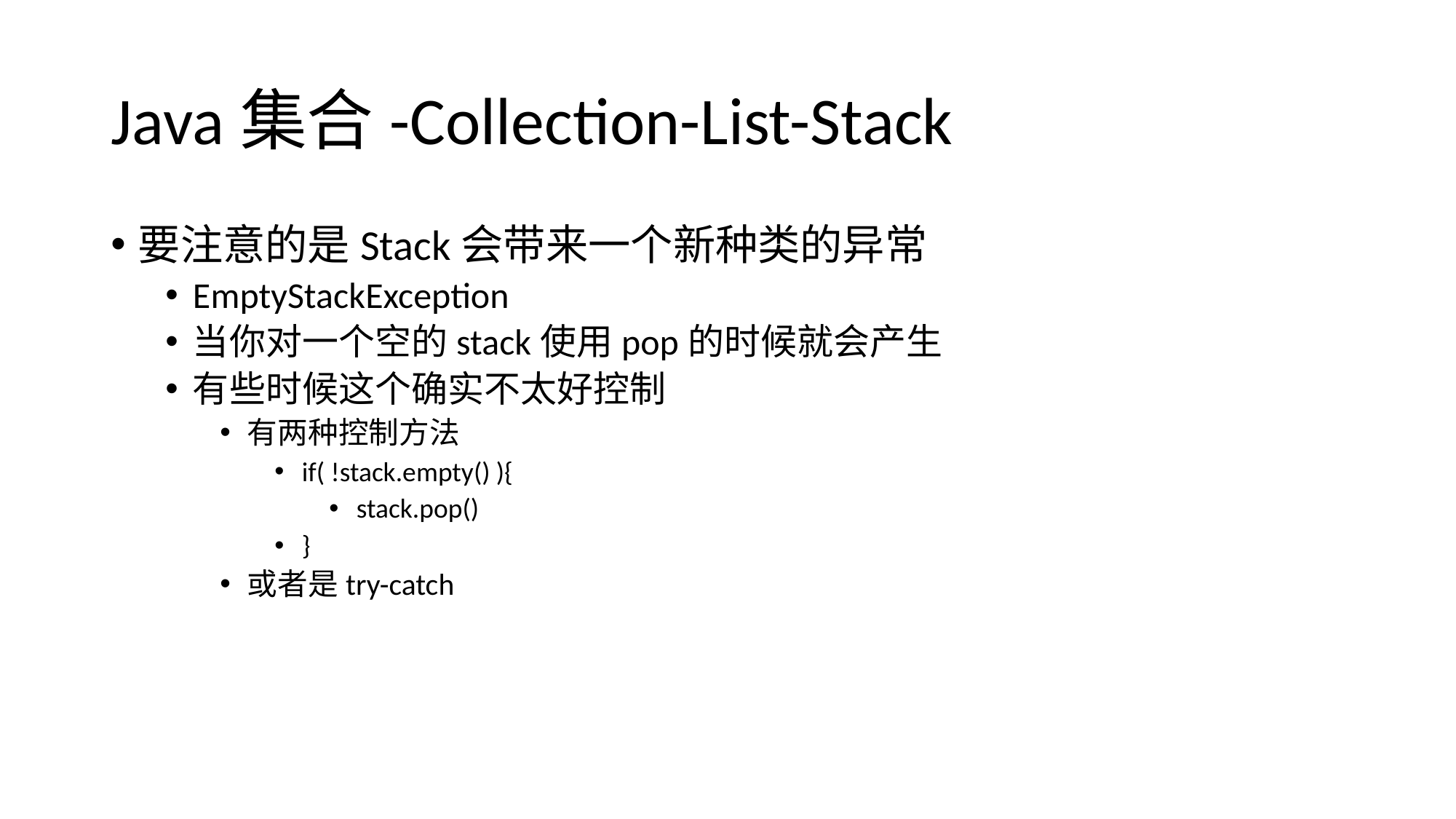

# Java集合-Collection-List-Stack
要注意的是Stack会带来一个新种类的异常
EmptyStackException
当你对一个空的stack使用pop的时候就会产生
有些时候这个确实不太好控制
有两种控制方法
if( !stack.empty() ){
stack.pop()
}
或者是try-catch